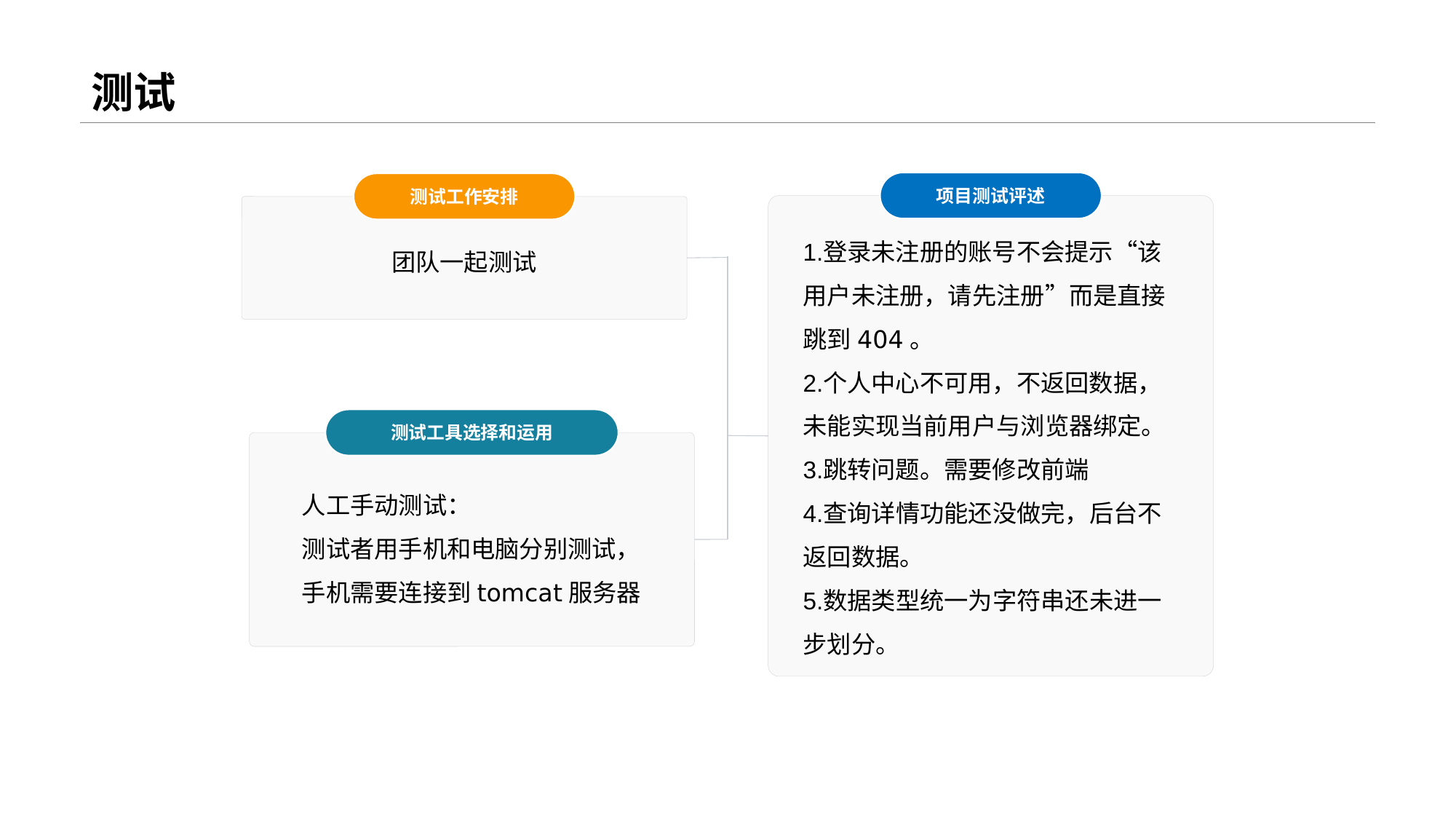

# 测试
项目测试评述
测试工作安排

登录未注册的账号不会提示“该用户未注册，请先注册”而是直接跳到404。
个人中心不可用，不返回数据，未能实现当前用户与浏览器绑定。
跳转问题。需要修改前端
查询详情功能还没做完，后台不返回数据。
数据类型统一为字符串还未进一步划分。
团队一起测试
测试工具选择和运用

人工手动测试：
测试者用手机和电脑分别测试，
手机需要连接到tomcat服务器